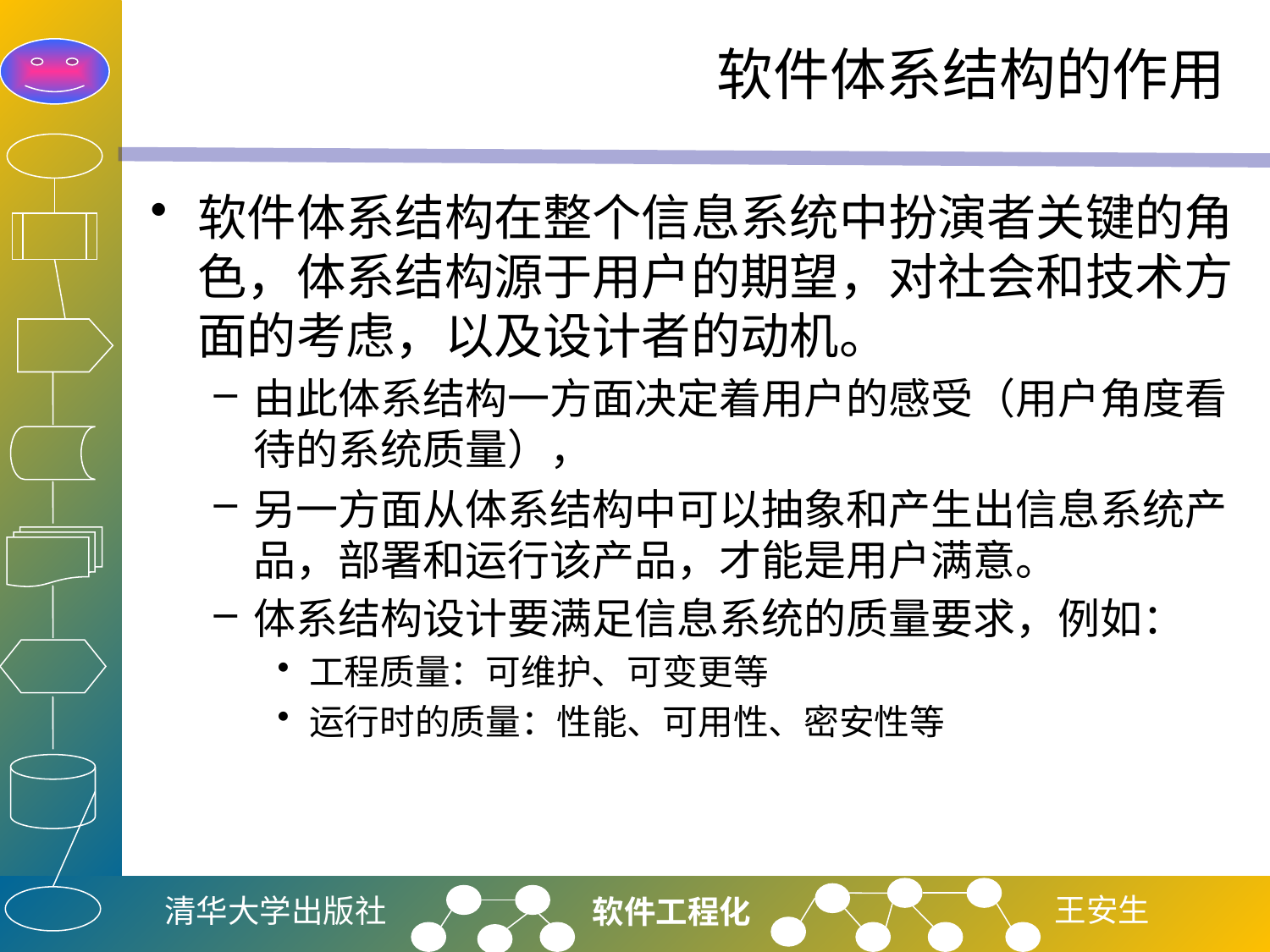

# 软件体系结构的作用
软件体系结构在整个信息系统中扮演者关键的角色，体系结构源于用户的期望，对社会和技术方面的考虑，以及设计者的动机。
由此体系结构一方面决定着用户的感受（用户角度看待的系统质量），
另一方面从体系结构中可以抽象和产生出信息系统产品，部署和运行该产品，才能是用户满意。
体系结构设计要满足信息系统的质量要求，例如：
工程质量：可维护、可变更等
运行时的质量：性能、可用性、密安性等